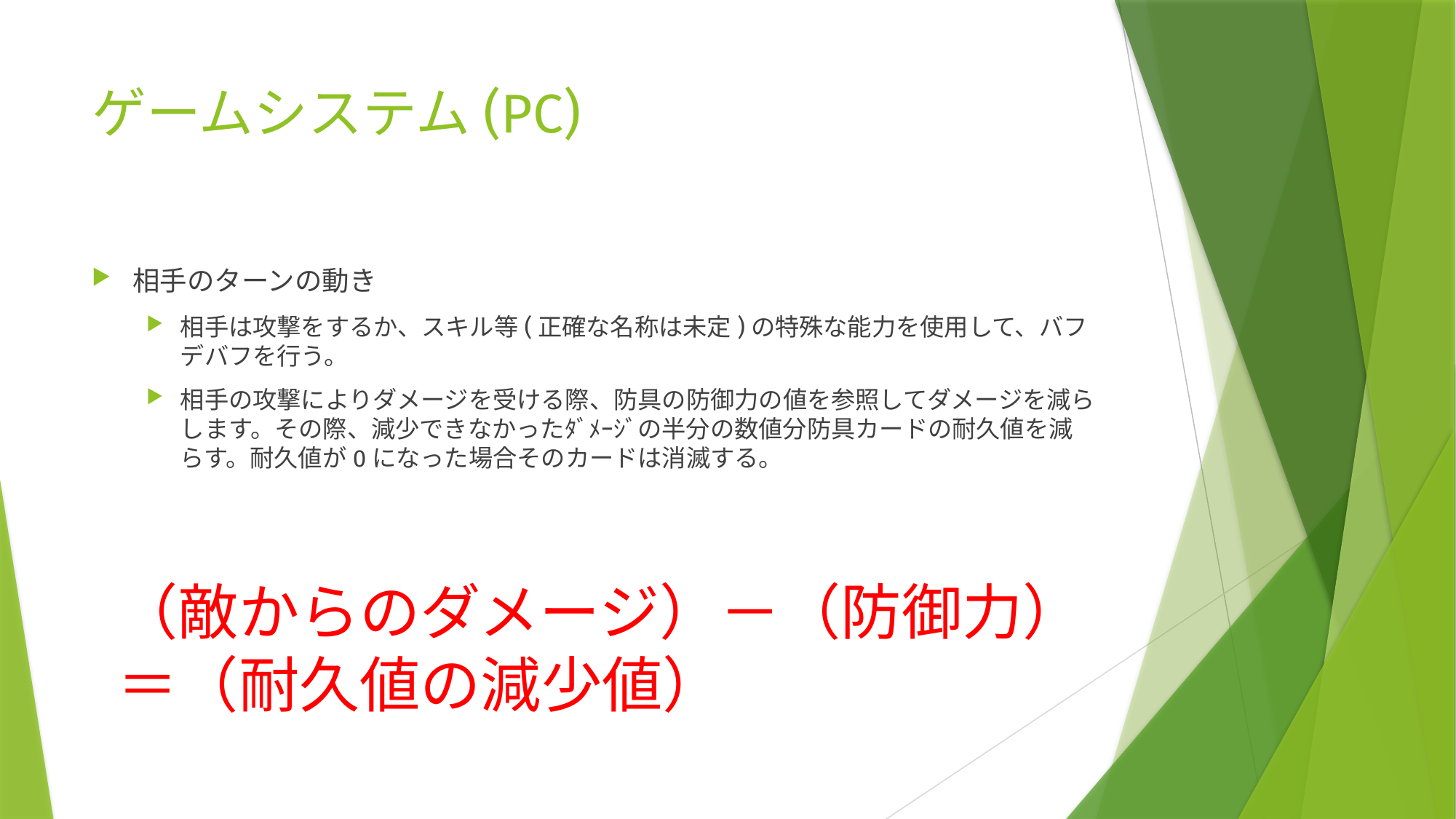

# ゲームシステム(PC)
相手のターンの動き
相手は攻撃をするか、スキル等(正確な名称は未定)の特殊な能力を使用して、バフデバフを行う。
相手の攻撃によりダメージを受ける際、防具の防御力の値を参照してダメージを減らします。その際、減少できなかったﾀﾞﾒｰｼﾞの半分の数値分防具カードの耐久値を減らす。耐久値が0になった場合そのカードは消滅する。

（敵からのダメージ）－（防御力）
＝（耐久値の減少値）